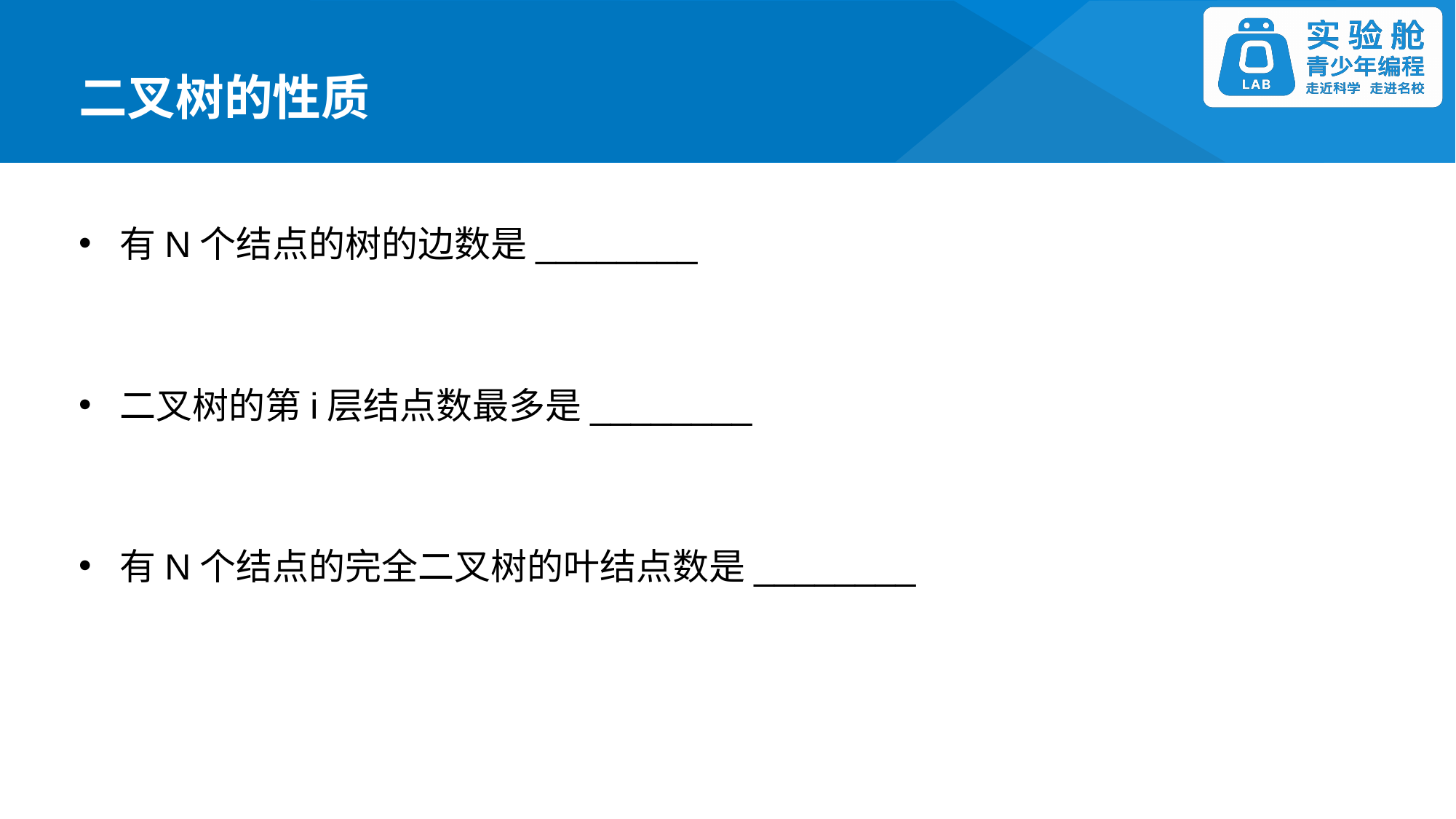

二叉树的性质
有N个结点的树的边数是________

二叉树的第i层结点数最多是________

有N个结点的完全二叉树的叶结点数是________